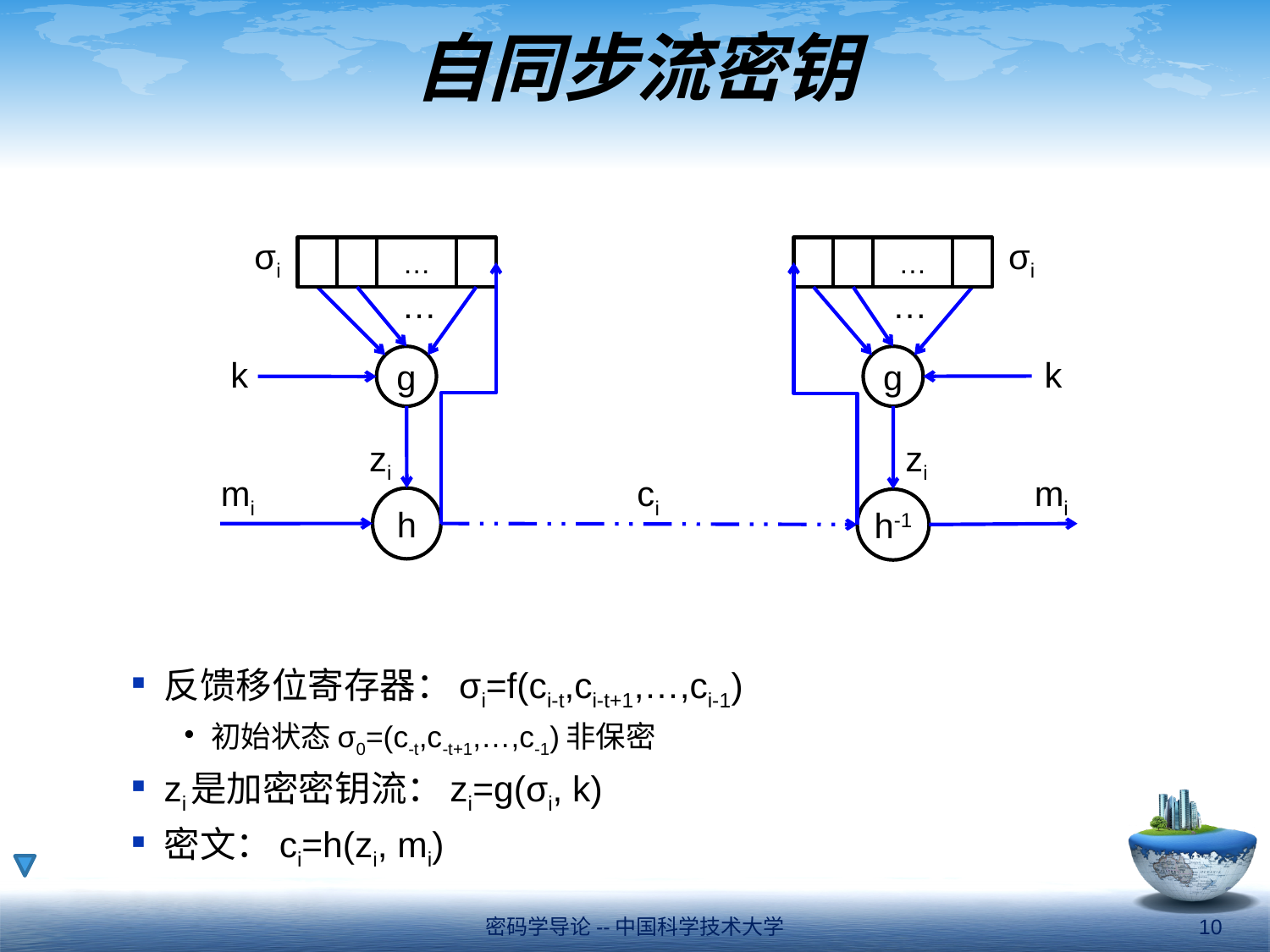

# 自同步流密钥

反馈移位寄存器：σi=f(ci-t,ci-t+1,…,ci-1)
初始状态σ0=(c-t,c-t+1,…,c-1)非保密
zi是加密密钥流：zi=g(σi, k)
密文：ci=h(zi, mi)
σi
σi

…

…

…
…
g
g
k
k
zi
zi
mi
ci
mi
h
h-1

密码学导论--中国科学技术大学
10